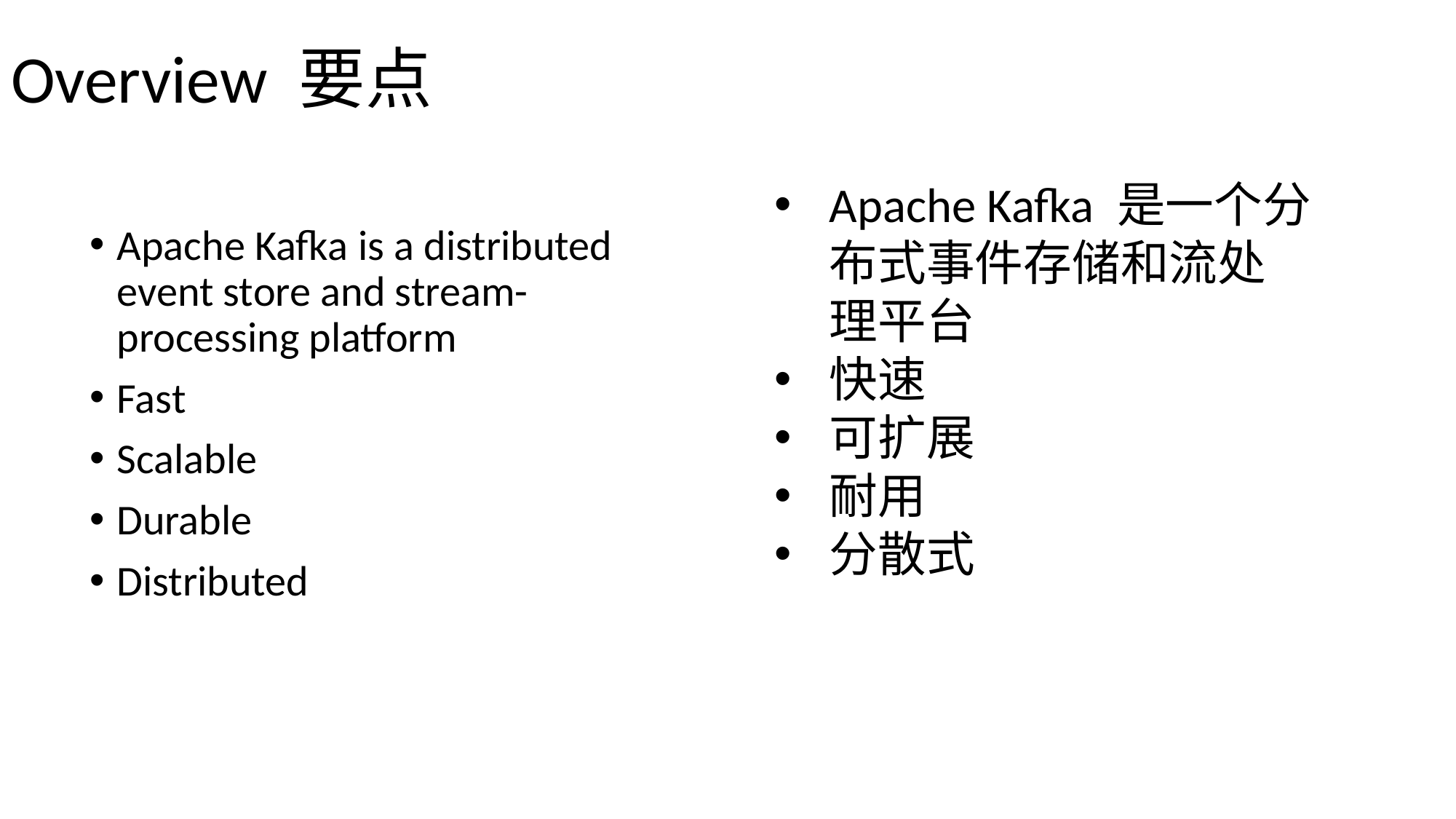

# Overview 要点
Apache Kafka 是一个分布式事件存储和流处理平台
快速
可扩展
耐用
分散式
Apache Kafka is a distributed event store and stream-processing platform
Fast
Scalable
Durable
Distributed